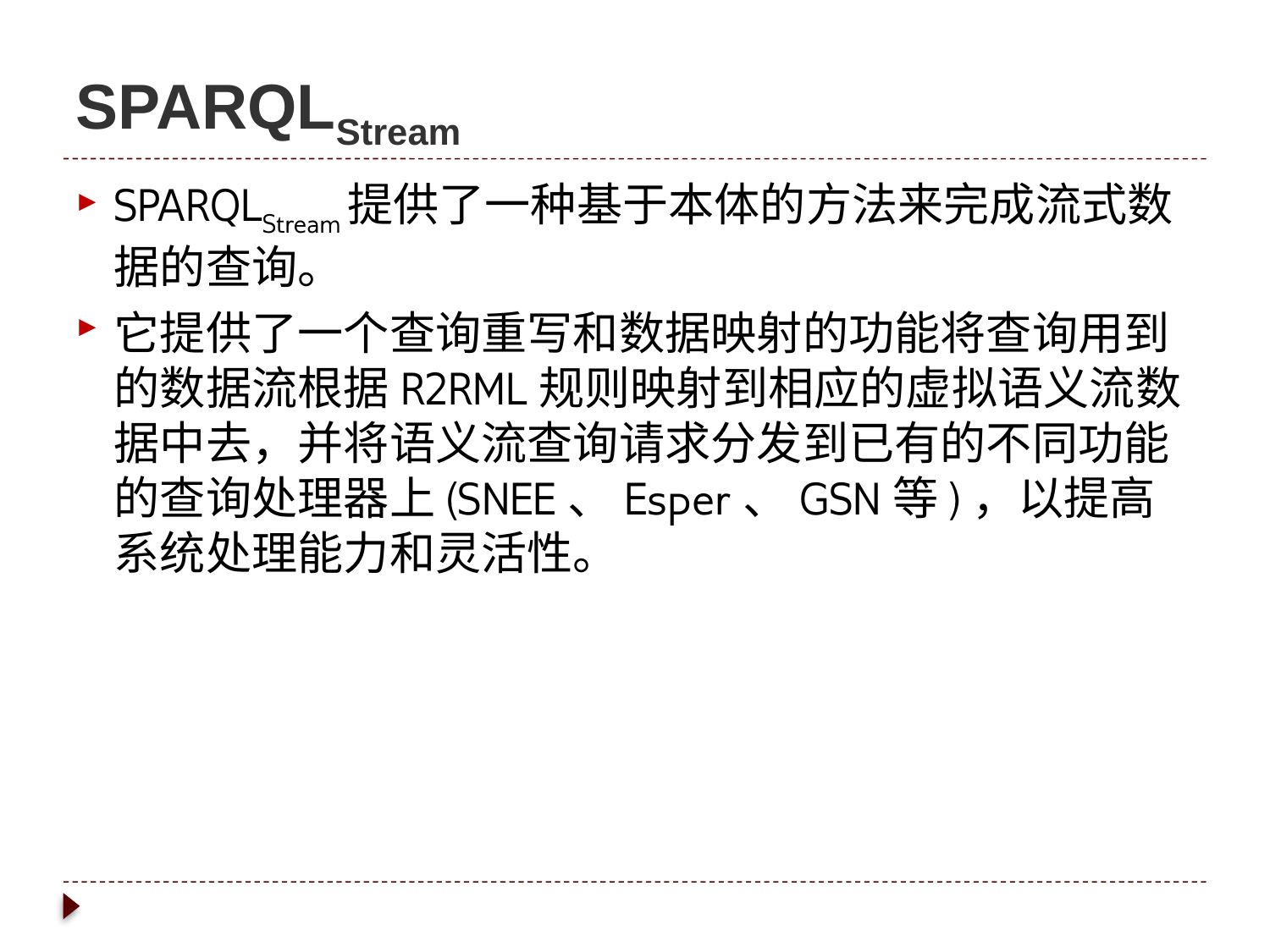

# SPARQLStream
SPARQLStream提供了一种基于本体的方法来完成流式数据的查询。
它提供了一个查询重写和数据映射的功能将查询用到的数据流根据R2RML规则映射到相应的虚拟语义流数据中去，并将语义流查询请求分发到已有的不同功能的查询处理器上(SNEE、Esper、GSN等)，以提高系统处理能力和灵活性。